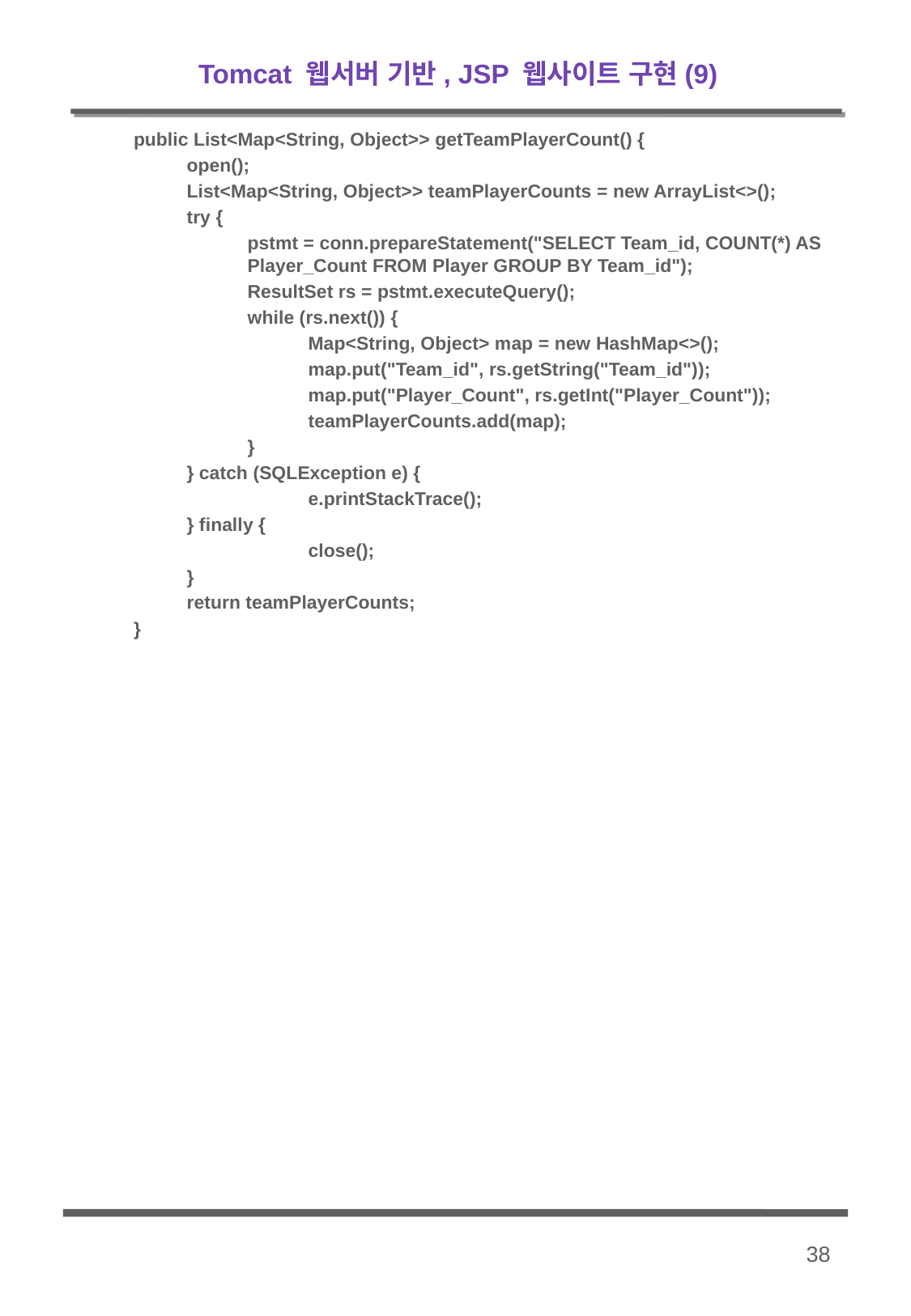

# Tomcat 웹서버 기반, JSP 웹사이트 구현(9)
public List<Map<String, Object>> getTeamPlayerCount() {
open();
List<Map<String, Object>> teamPlayerCounts = new ArrayList<>();
try {
pstmt = conn.prepareStatement("SELECT Team_id, COUNT(*) AS Player_Count FROM Player GROUP BY Team_id");
ResultSet rs = pstmt.executeQuery();
while (rs.next()) {
Map<String, Object> map = new HashMap<>();
map.put("Team_id", rs.getString("Team_id"));
map.put("Player_Count", rs.getInt("Player_Count"));
teamPlayerCounts.add(map);
}
} catch (SQLException e) {
	e.printStackTrace();
} finally {
	close();
}
return teamPlayerCounts;
}

38